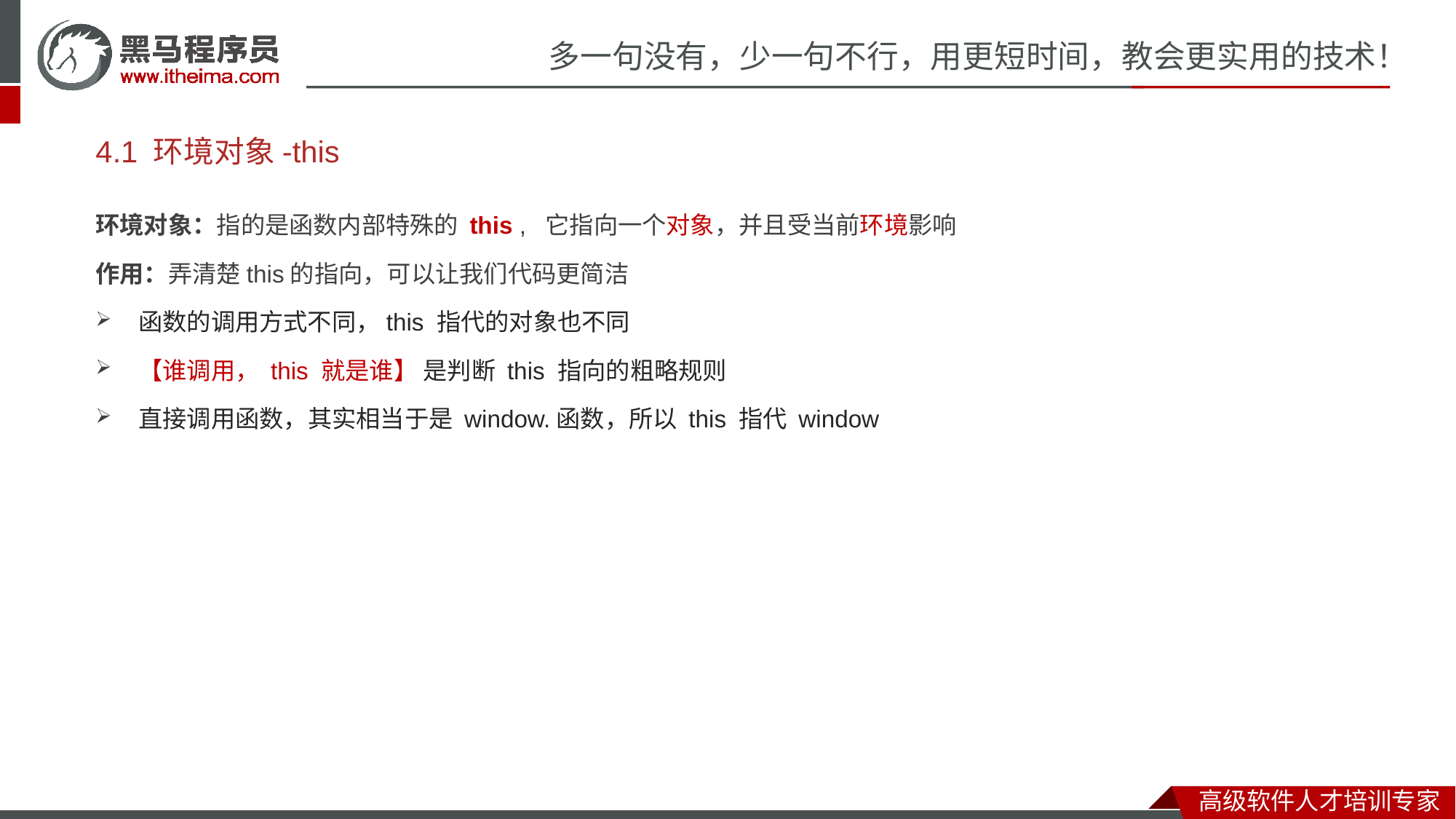

# 4.1 环境对象-this
环境对象：指的是函数内部特殊的 this ,  它指向一个对象，并且受当前环境影响
作用：弄清楚this的指向，可以让我们代码更简洁
函数的调用方式不同，this 指代的对象也不同
【谁调用， this 就是谁】 是判断 this 指向的粗略规则
直接调用函数，其实相当于是 window.函数，所以 this 指代 window